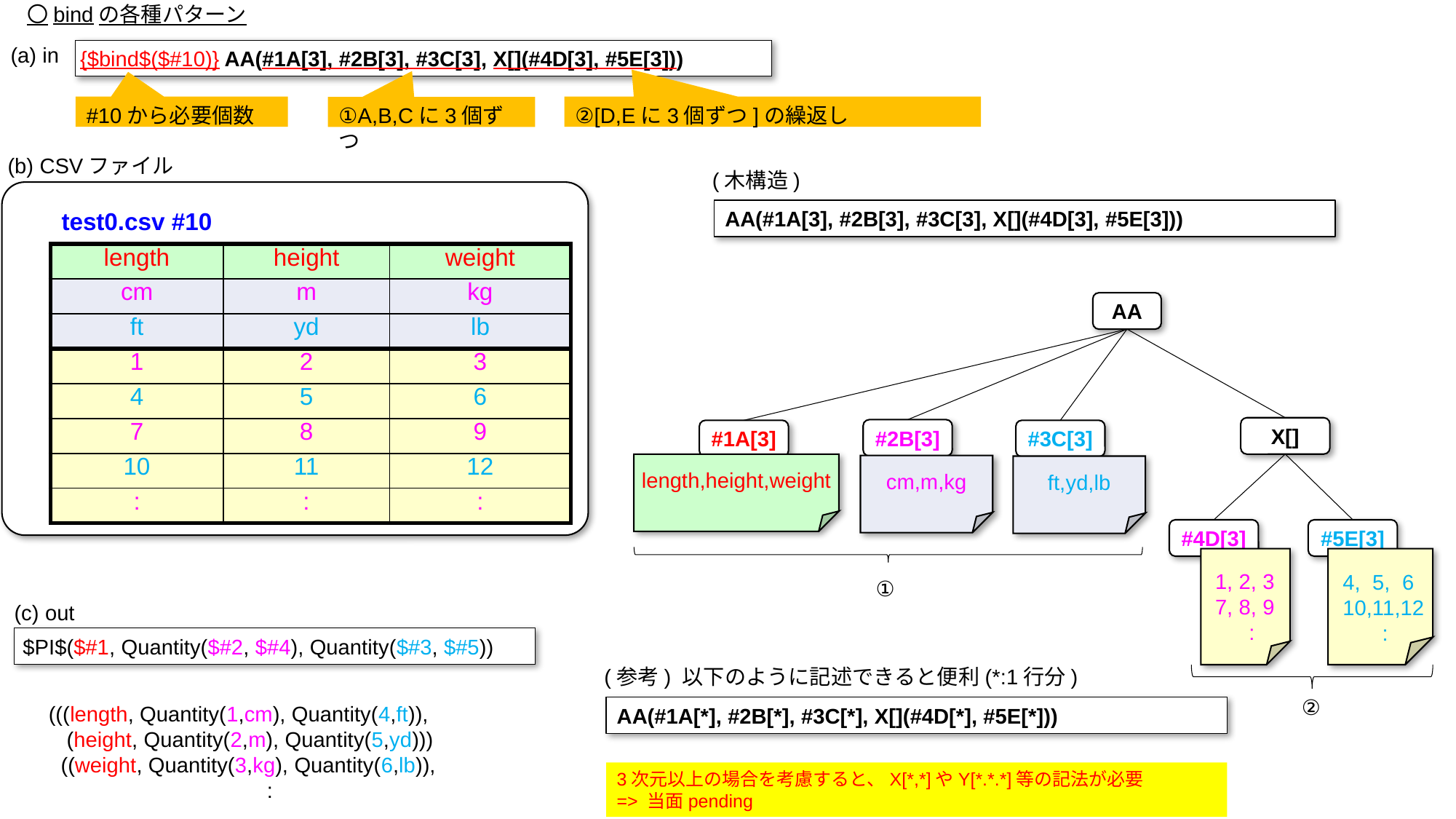

〇bindの各種パターン
(a) in
{$bind$($#10)} AA(#1A[3], #2B[3], #3C[3], X[](#4D[3], #5E[3]))
②[D,Eに3個ずつ]の繰返し
#10から必要個数
①A,B,Cに3個ずつ
(b) CSVファイル
(木構造)

AA(#1A[3], #2B[3], #3C[3], X[](#4D[3], #5E[3]))
| test0.csv #10 |  |  |
| --- | --- | --- |
| length | height | weight |
| cm | m | kg |
| ft | yd | lb |
| 1 | 2 | 3 |
| 4 | 5 | 6 |
| 7 | 8 | 9 |
| 10 | 11 | 12 |
| : | : | : |
AA

X[]
#2B[3]
#1A[3]
#3C[3]
length,height,weight

cm,m,kg

ft,yd,lb

#4D[3]
#5E[3]

1, 2, 3
7, 8, 9
:

4,  5,  6
10,11,12
:

①
(c) out
$PI$($#1, Quantity($#2, $#4), Quantity($#3, $#5))
(参考) 以下のように記述できると便利(*:1行分)
②
(((length, Quantity(1,cm), Quantity(4,ft)),
   (height, Quantity(2,m), Quantity(5,yd)))
  ((weight, Quantity(3,kg), Quantity(6,lb)),
		:
AA(#1A[*], #2B[*], #3C[*], X[](#4D[*], #5E[*]))
3次元以上の場合を考慮すると、X[*,*]やY[*.*.*]等の記法が必要
=> 当面pending